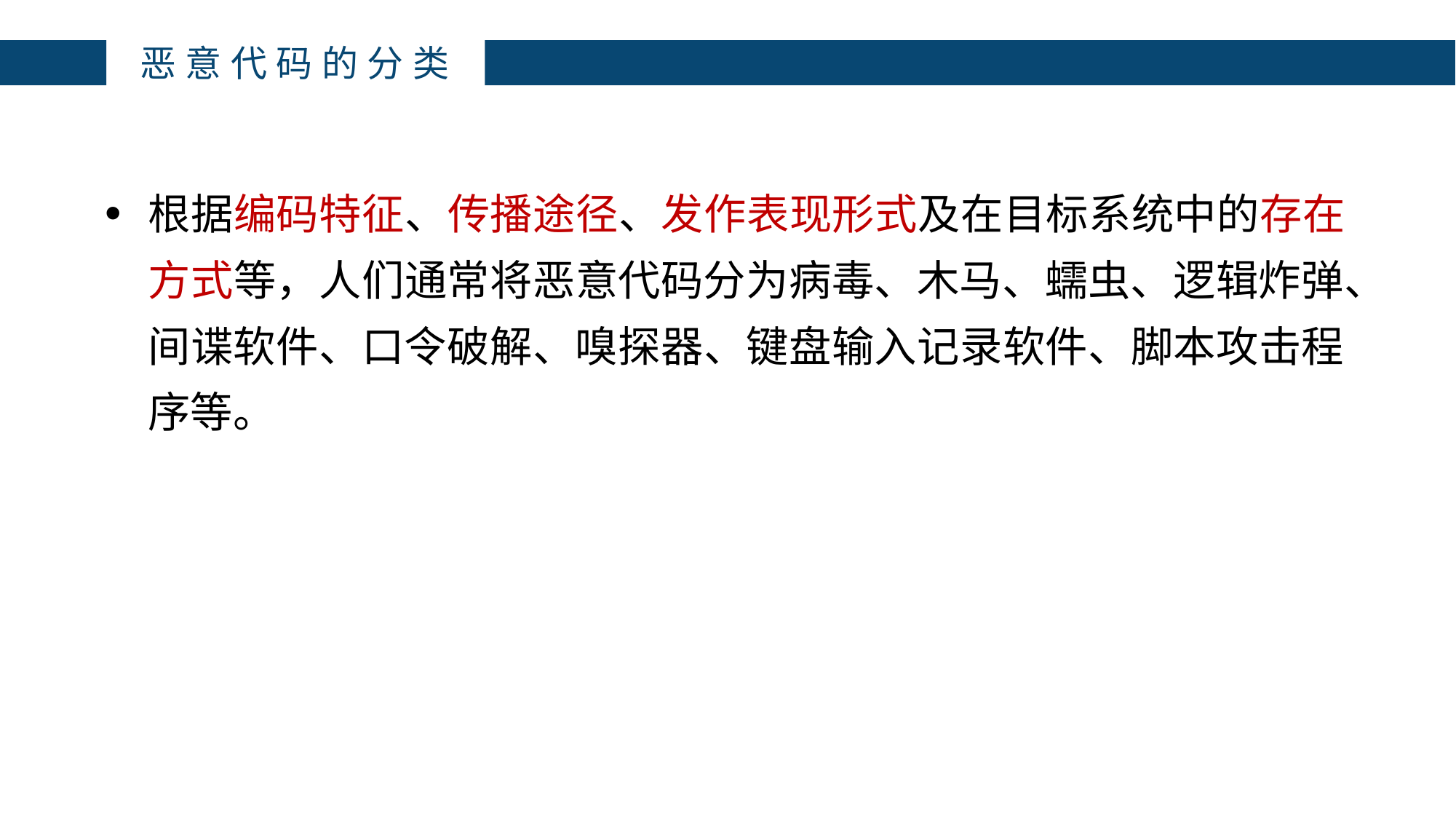

恶意代码的分类

根据编码特征、传播途径、发作表现形式及在目标系统中的存在方式等，人们通常将恶意代码分为病毒、木马、蠕虫、逻辑炸弹、间谍软件、口令破解、嗅探器、键盘输入记录软件、脚本攻击程序等。